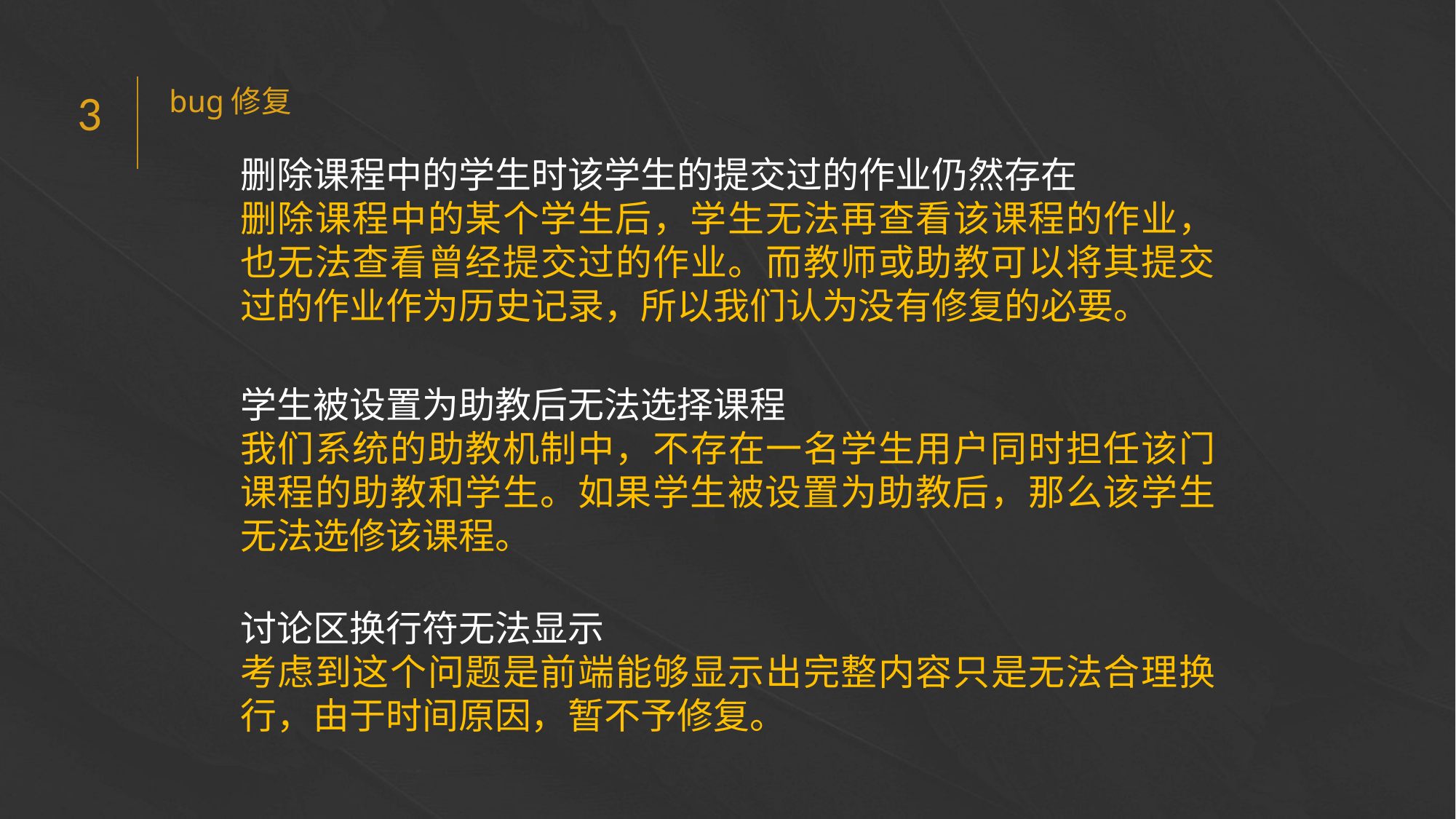

bug修复
3

删除课程中的学生时该学生的提交过的作业仍然存在
删除课程中的某个学生后，学生无法再查看该课程的作业，也无法查看曾经提交过的作业。而教师或助教可以将其提交过的作业作为历史记录，所以我们认为没有修复的必要。
e7d195523061f1c0205959036996ad55c215b892a7aac5c0B9ADEF7896FB48F2EF97163A2DE1401E1875DEDC438B7864AD24CA23553DBBBD975DAF4CAD4A2592689FFB6CEE59FFA55B2702D0E5EE29CDFC0DD98BC7D6A39A64D3162AEA17DB19B9B9A87D0E9A0C5838999CD047764B32476FB53FC54D3671B43638F8C25D9EC95BB52BCC6C1CB3F6DE41EB0266A54822
学生被设置为助教后无法选择课程
我们系统的助教机制中，不存在一名学生用户同时担任该门课程的助教和学生。如果学生被设置为助教后，那么该学生无法选修该课程。
讨论区换行符无法显示
考虑到这个问题是前端能够显示出完整内容只是无法合理换行，由于时间原因，暂不予修复。